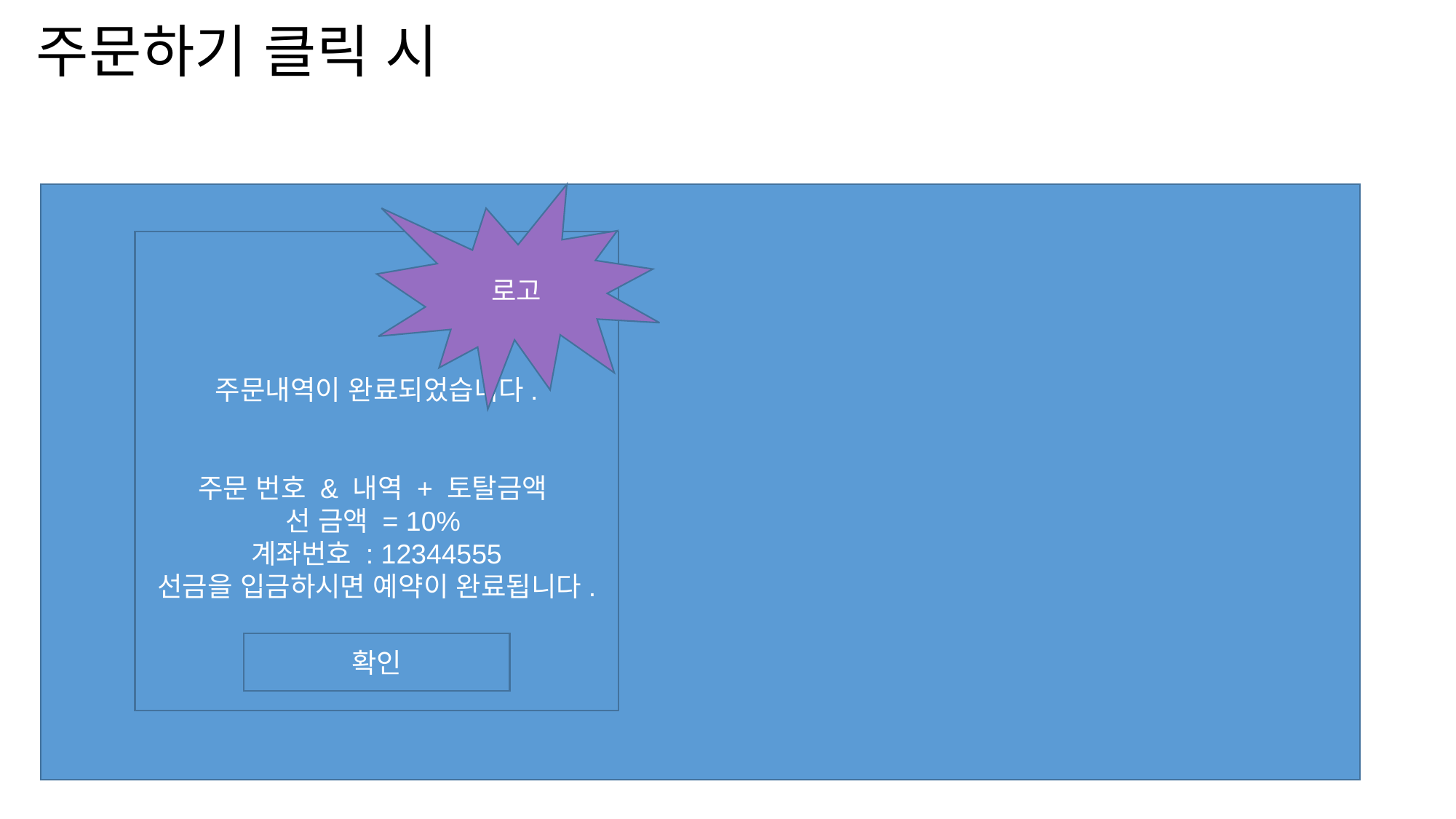

# 주문하기 클릭 시

로고

주문내역이 완료되었습니다.

주문 번호 & 내역 + 토탈금액
선 금액 = 10%
계좌번호 : 12344555
선금을 입금하시면 예약이 완료됩니다.
확인